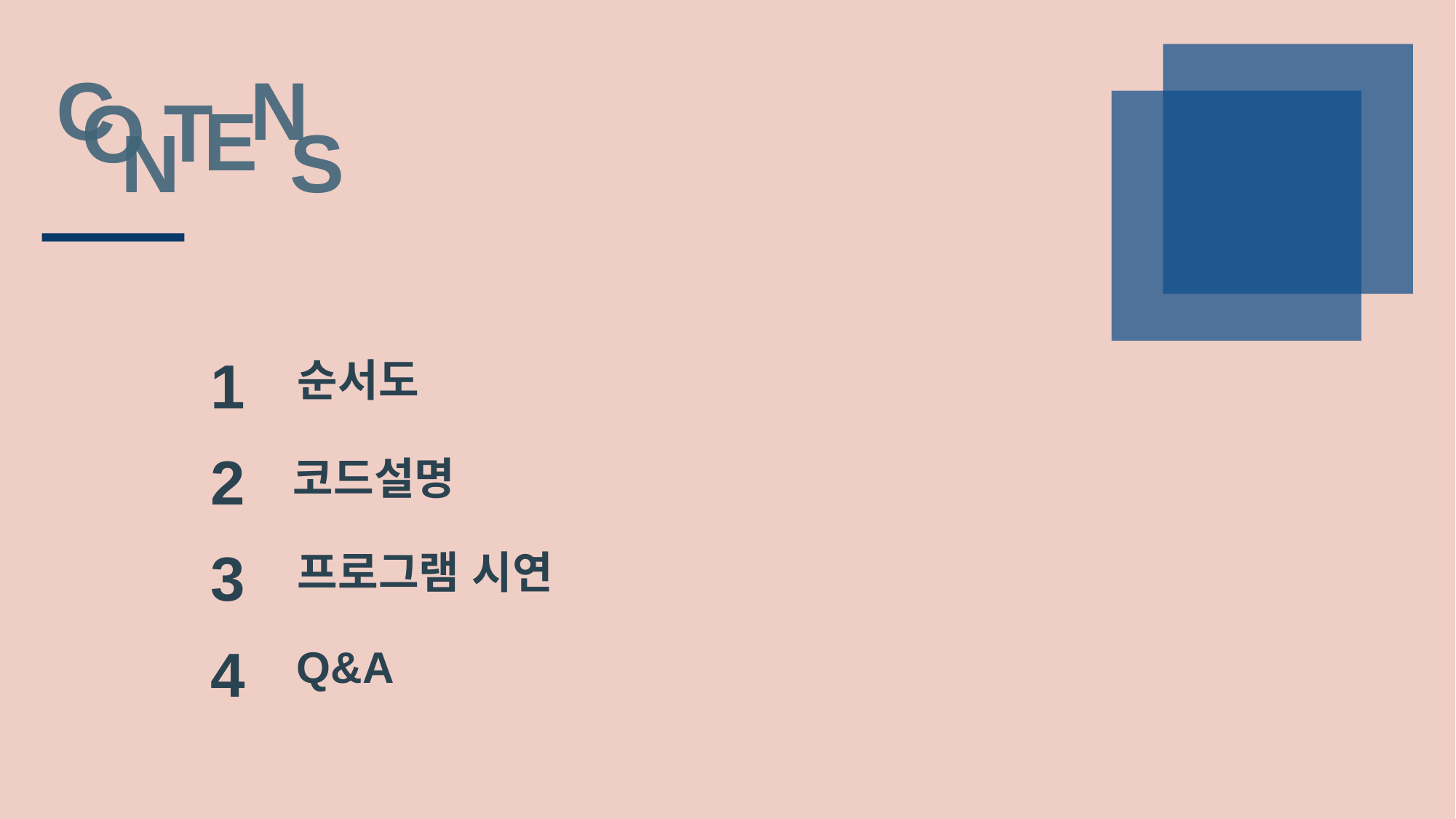

C
N
T
O
E
S
N

1
순서도
2
코드설명
3
프로그램 시연
4
Q&A